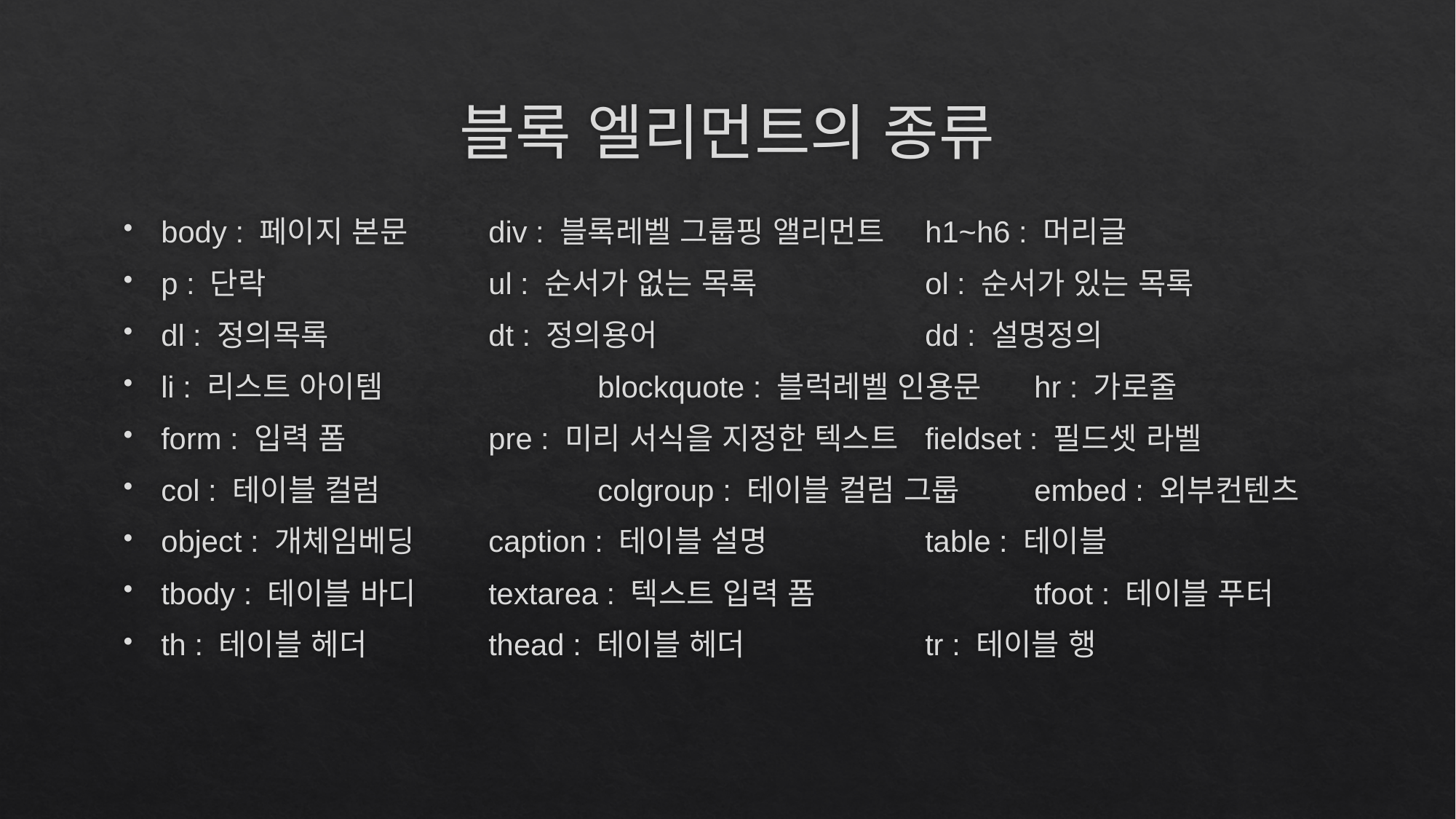

# 블록 엘리먼트의 종류
body : 페이지 본문	div : 블록레벨 그룹핑 앨리먼트	h1~h6 : 머리글
p : 단락			ul : 순서가 없는 목록		ol : 순서가 있는 목록
dl : 정의목록		dt : 정의용어			dd : 설명정의
li : 리스트 아이템		blockquote : 블럭레벨 인용문	hr : 가로줄
form : 입력 폼		pre : 미리 서식을 지정한 텍스트	fieldset : 필드셋 라벨
col : 테이블 컬럼		colgroup : 테이블 컬럼 그룹	embed : 외부컨텐츠
object : 개체임베딩	caption : 테이블 설명		table : 테이블
tbody : 테이블 바디	textarea : 텍스트 입력 폼		tfoot : 테이블 푸터
th : 테이블 헤더		thead : 테이블 헤더		tr : 테이블 행